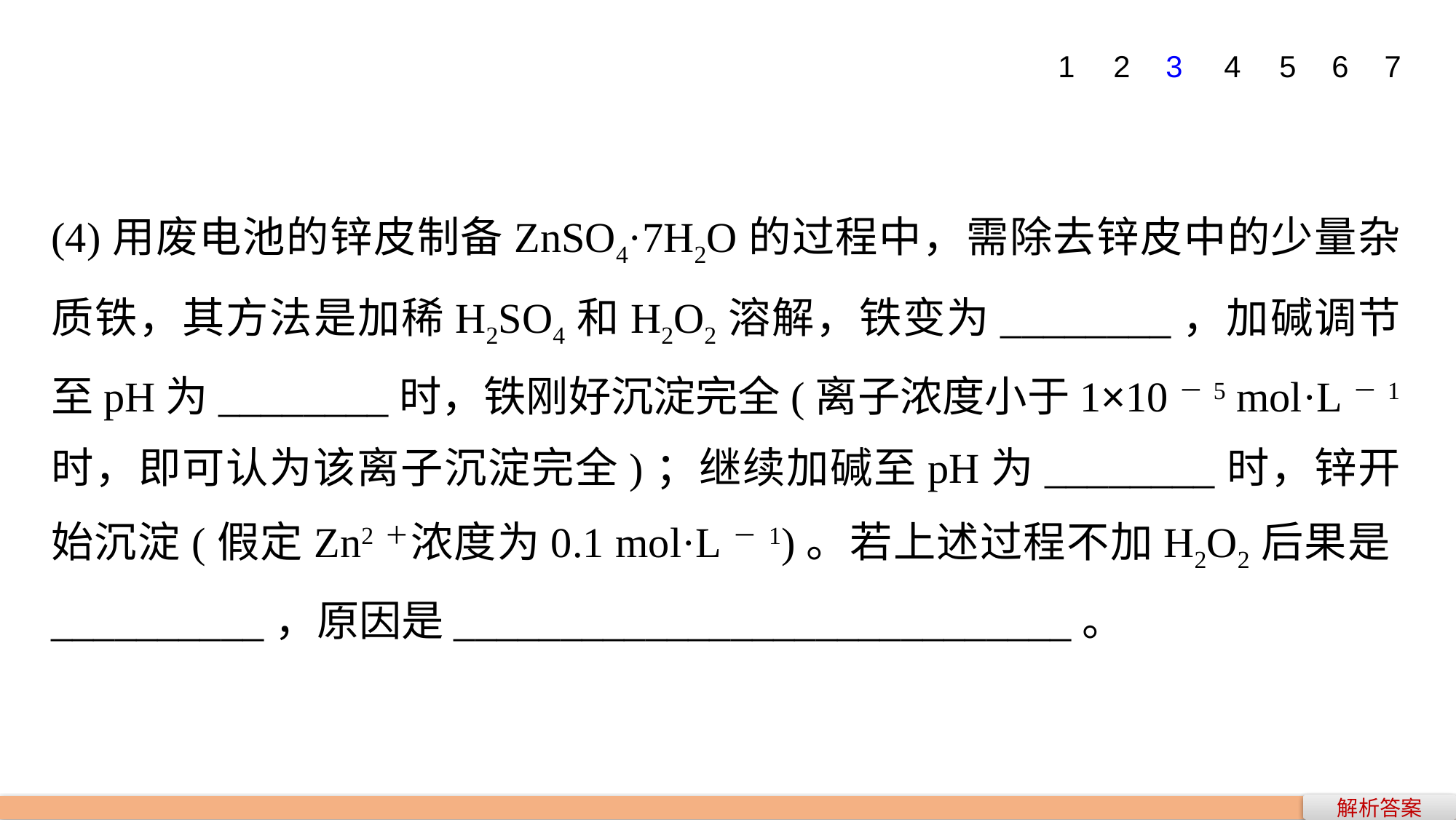

1
2
3
4
5
6
7
(4)用废电池的锌皮制备ZnSO4·7H2O的过程中，需除去锌皮中的少量杂质铁，其方法是加稀H2SO4和H2O2溶解，铁变为________，加碱调节至pH为________时，铁刚好沉淀完全(离子浓度小于1×10－5 mol·L－1时，即可认为该离子沉淀完全)；继续加碱至pH为________时，锌开始沉淀(假定Zn2＋浓度为0.1 mol·L－1)。若上述过程不加H2O2后果是__________，原因是_____________________________。
解析答案